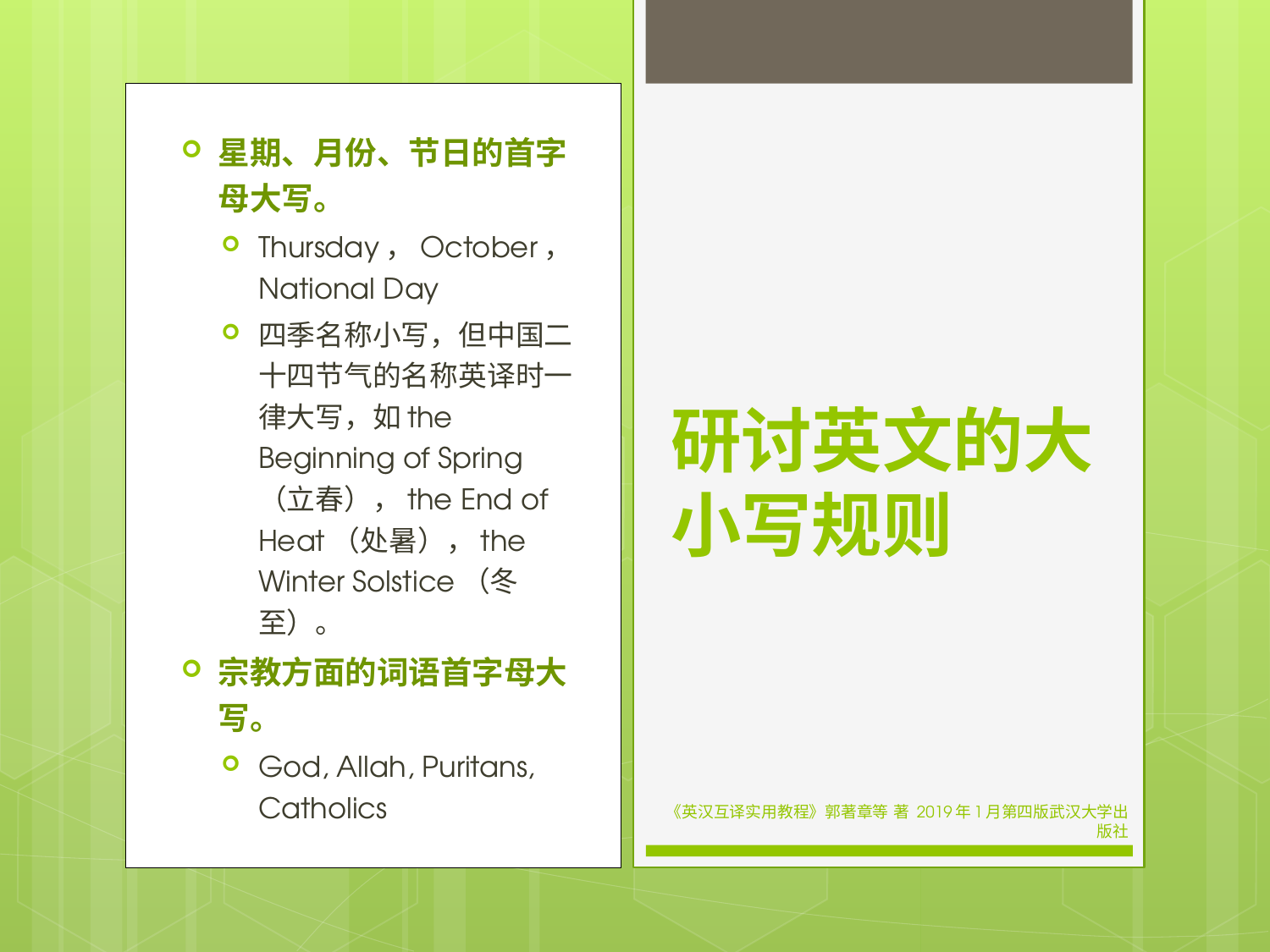

星期、月份、节日的首字母大写。
Thursday，October，National Day
四季名称小写，但中国二十四节气的名称英译时一律大写，如the Beginning of Spring（立春），the End of Heat（处暑），the Winter Solstice（冬至）。
宗教方面的词语首字母大写。
God, Allah, Puritans, Catholics
# 研讨英文的大小写规则
《英汉互译实用教程》郭著章等 著 2019年1月第四版武汉大学出版社